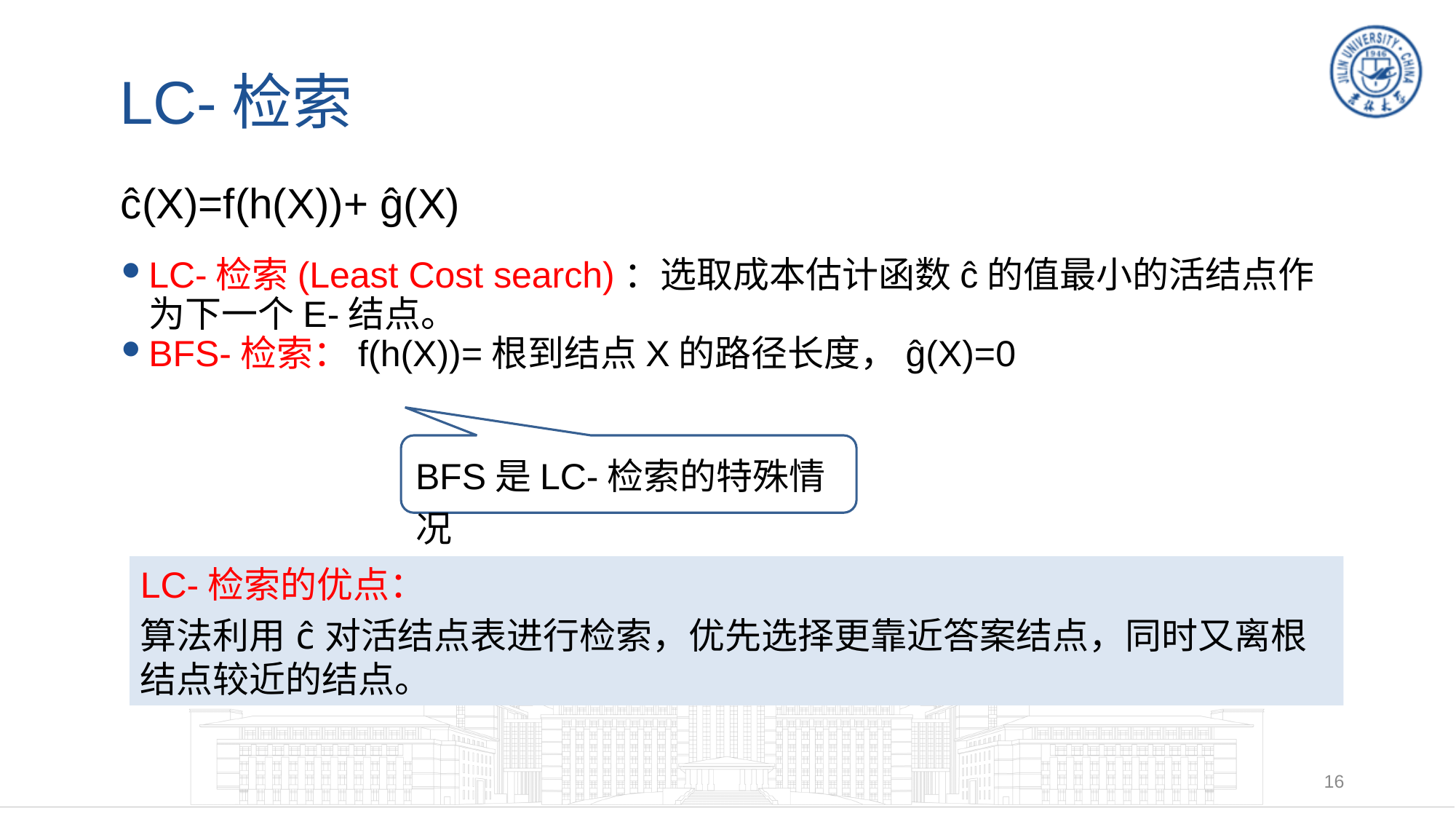

# LC-检索
ĉ(X)=f(h(X))+ ĝ(X)
LC-检索(Least Cost search)：选取成本估计函数ĉ的值最小的活结点作为下一个E-结点。
BFS-检索：f(h(X))=根到结点X的路径长度，ĝ(X)=0
BFS是LC-检索的特殊情况
LC-检索的优点：
算法利用ĉ对活结点表进行检索，优先选择更靠近答案结点，同时又离根结点较近的结点。
16